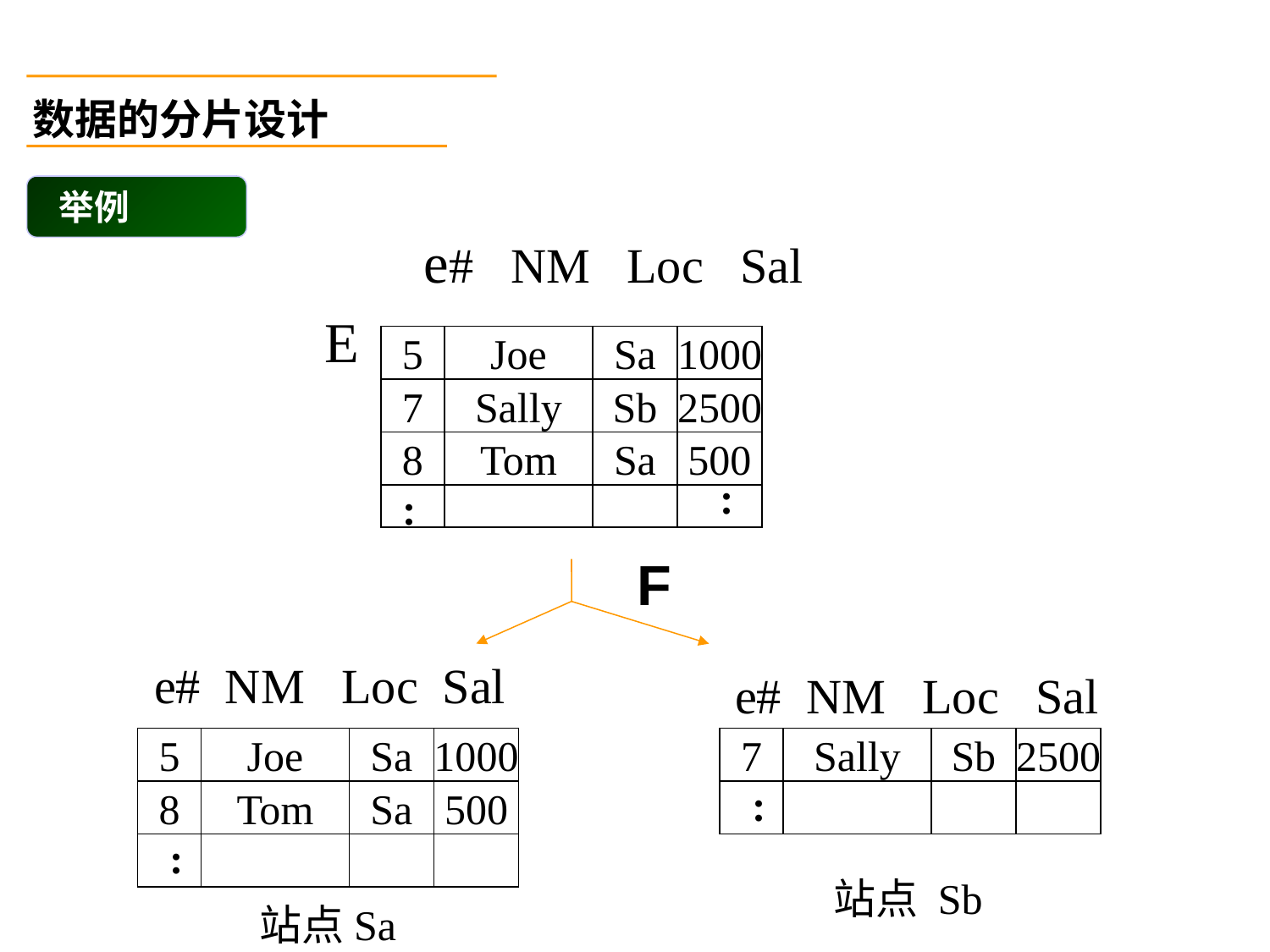

数据的分片设计

 举例
			 e#   NM   Loc   Sal
		   E
5
Joe
Sa
1000
7
Sally
Sb
2500
8
Tom
Sa
500
..
..

F

e#  NM   Loc  Sal
e#  NM   Loc   Sal
5
Joe
Sa
1000
7
Sally
Sb
2500
..
8
Tom
Sa
500

..

站点 Sb
站点Sa